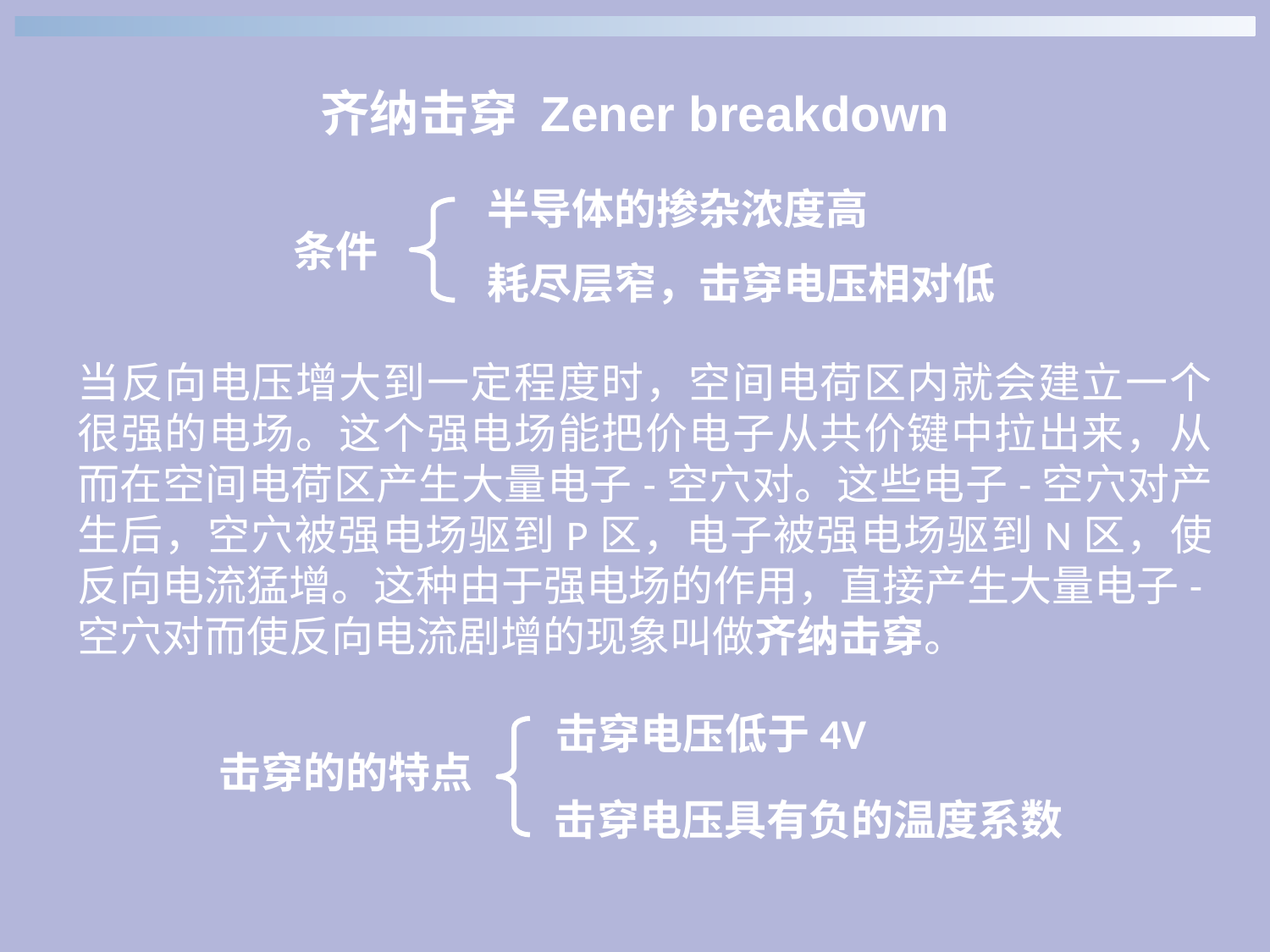

齐纳击穿 Zener breakdown
半导体的掺杂浓度高

条件
耗尽层窄，击穿电压相对低
当反向电压增大到一定程度时，空间电荷区内就会建立一个很强的电场。这个强电场能把价电子从共价键中拉出来，从而在空间电荷区产生大量电子-空穴对。这些电子-空穴对产生后，空穴被强电场驱到P区，电子被强电场驱到N区，使反向电流猛增。这种由于强电场的作用，直接产生大量电子-空穴对而使反向电流剧增的现象叫做齐纳击穿。
击穿电压低于4V

击穿的的特点
击穿电压具有负的温度系数